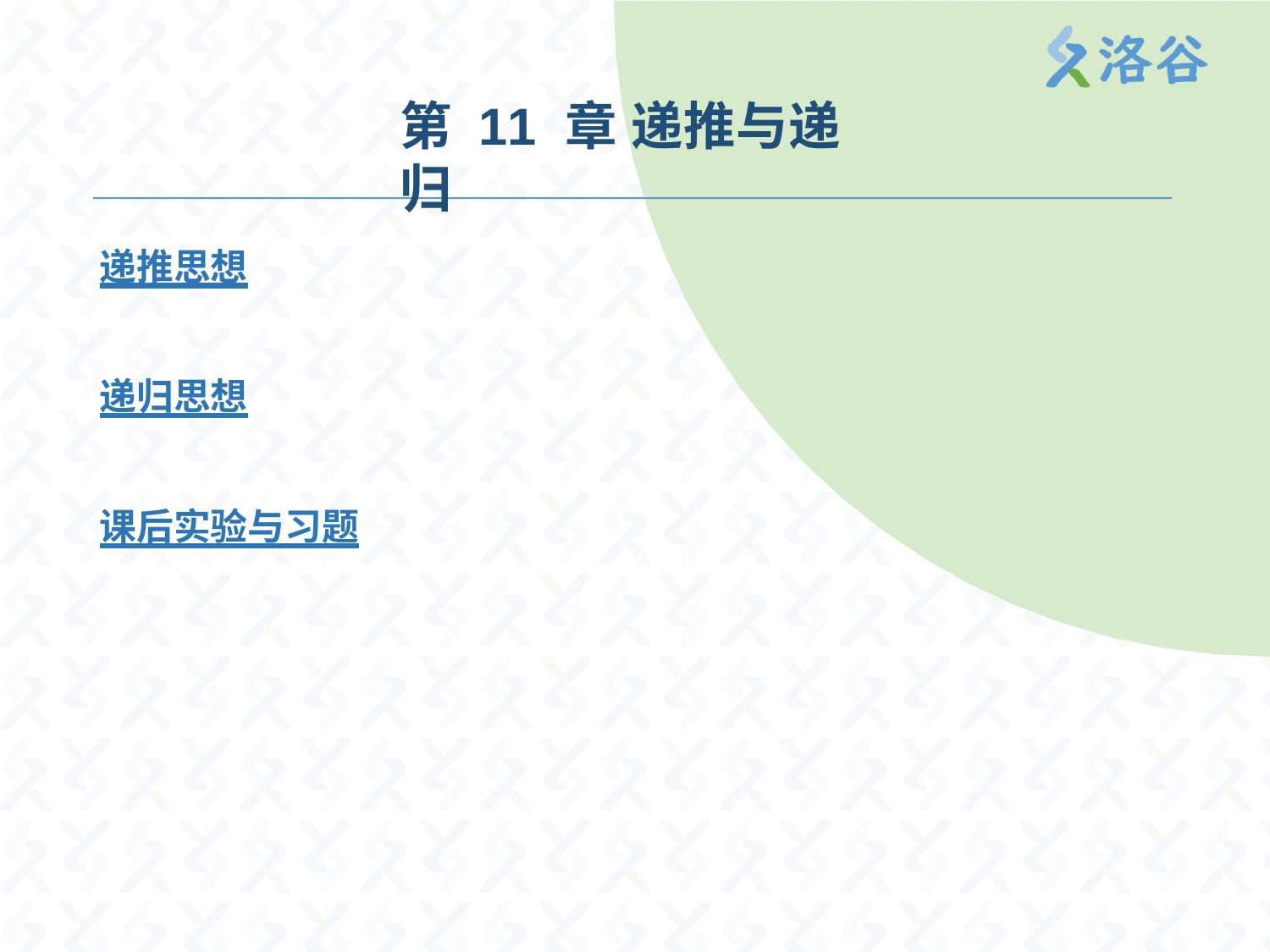

# 第 11 章 递推与递归

递推思想
递归思想
课后实验与习题